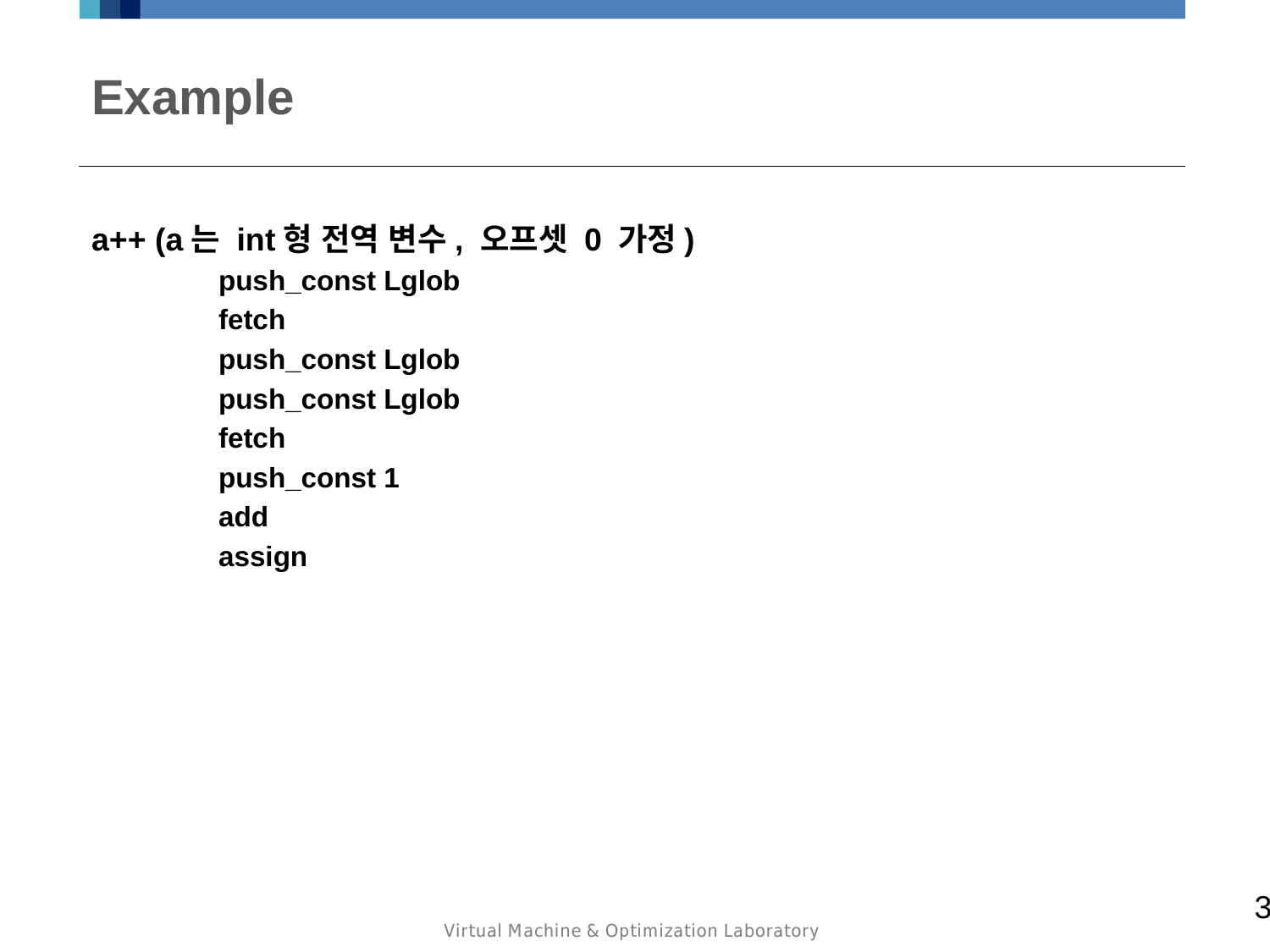

# Example
a++ (a는 int형 전역 변수, 오프셋 0 가정)
	push_const Lglob
	fetch
	push_const Lglob
	push_const Lglob
	fetch
	push_const 1
	add
	assign